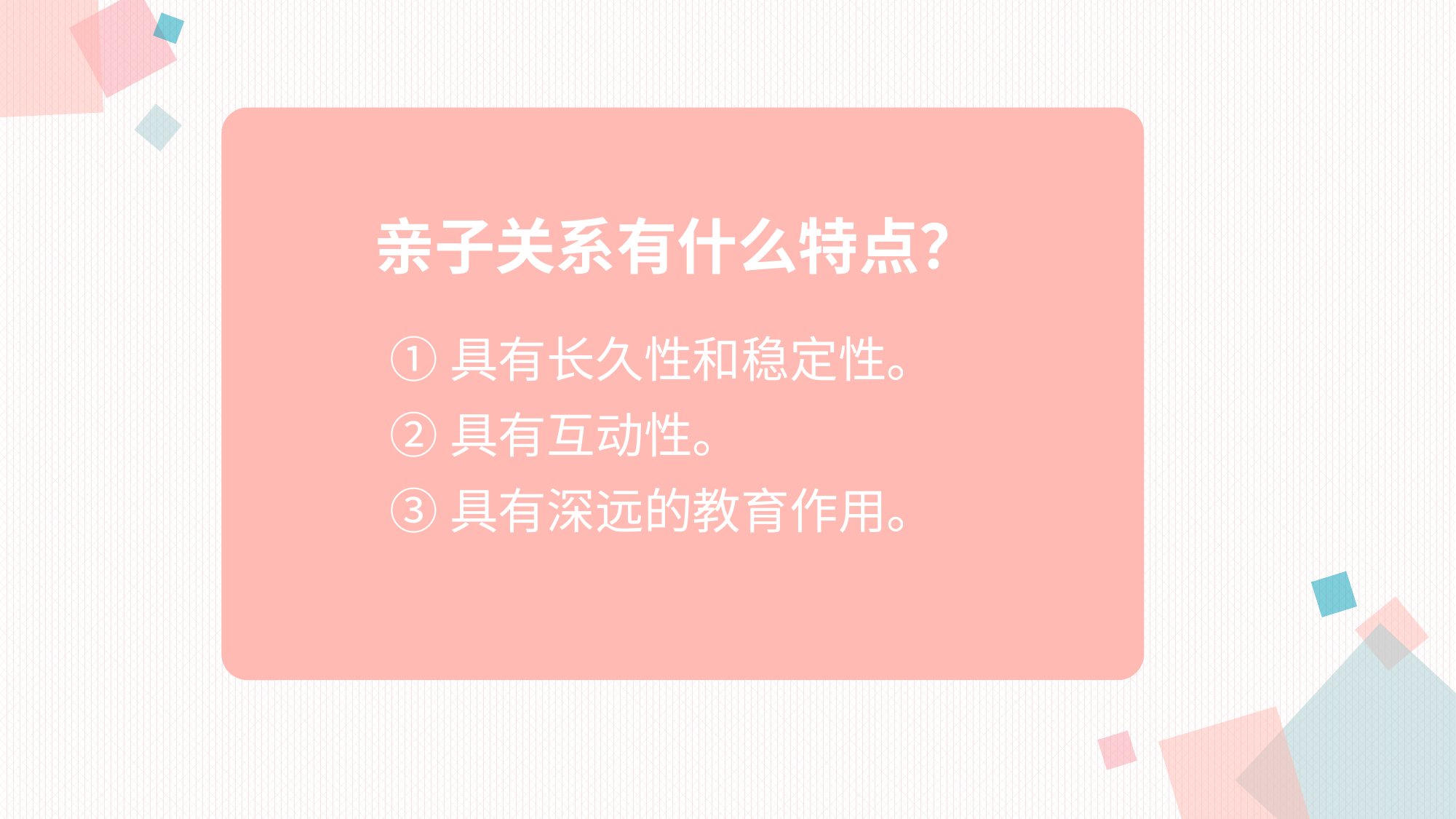

亲子关系有什么特点？
  ①具有长久性和稳定性。
  ②具有互动性。
  ③具有深远的教育作用。